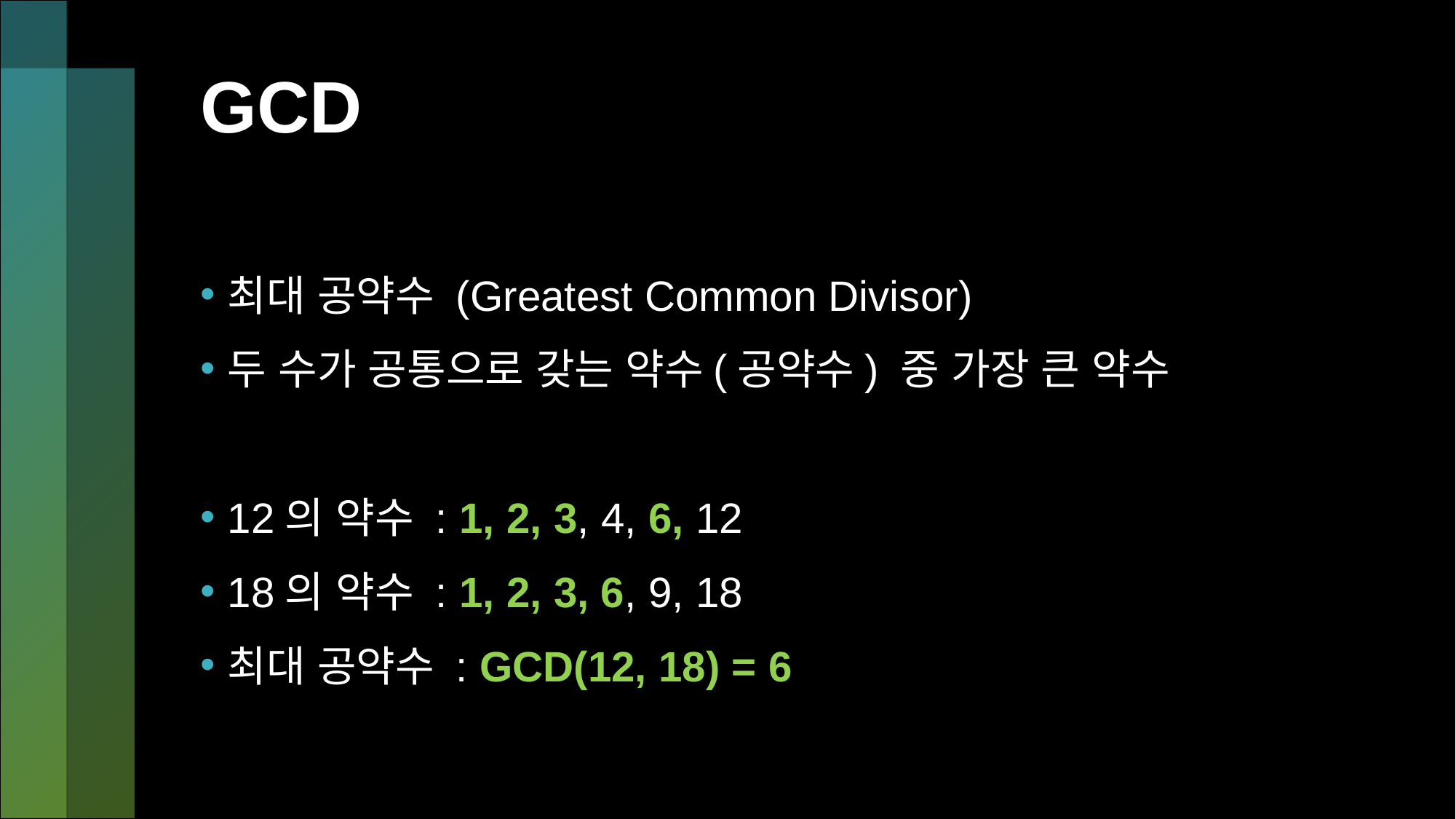

# GCD
최대 공약수 (Greatest Common Divisor)
두 수가 공통으로 갖는 약수(공약수) 중 가장 큰 약수

12의 약수 : 1, 2, 3, 4, 6, 12
18의 약수 : 1, 2, 3, 6, 9, 18
최대 공약수 : GCD(12, 18) = 6